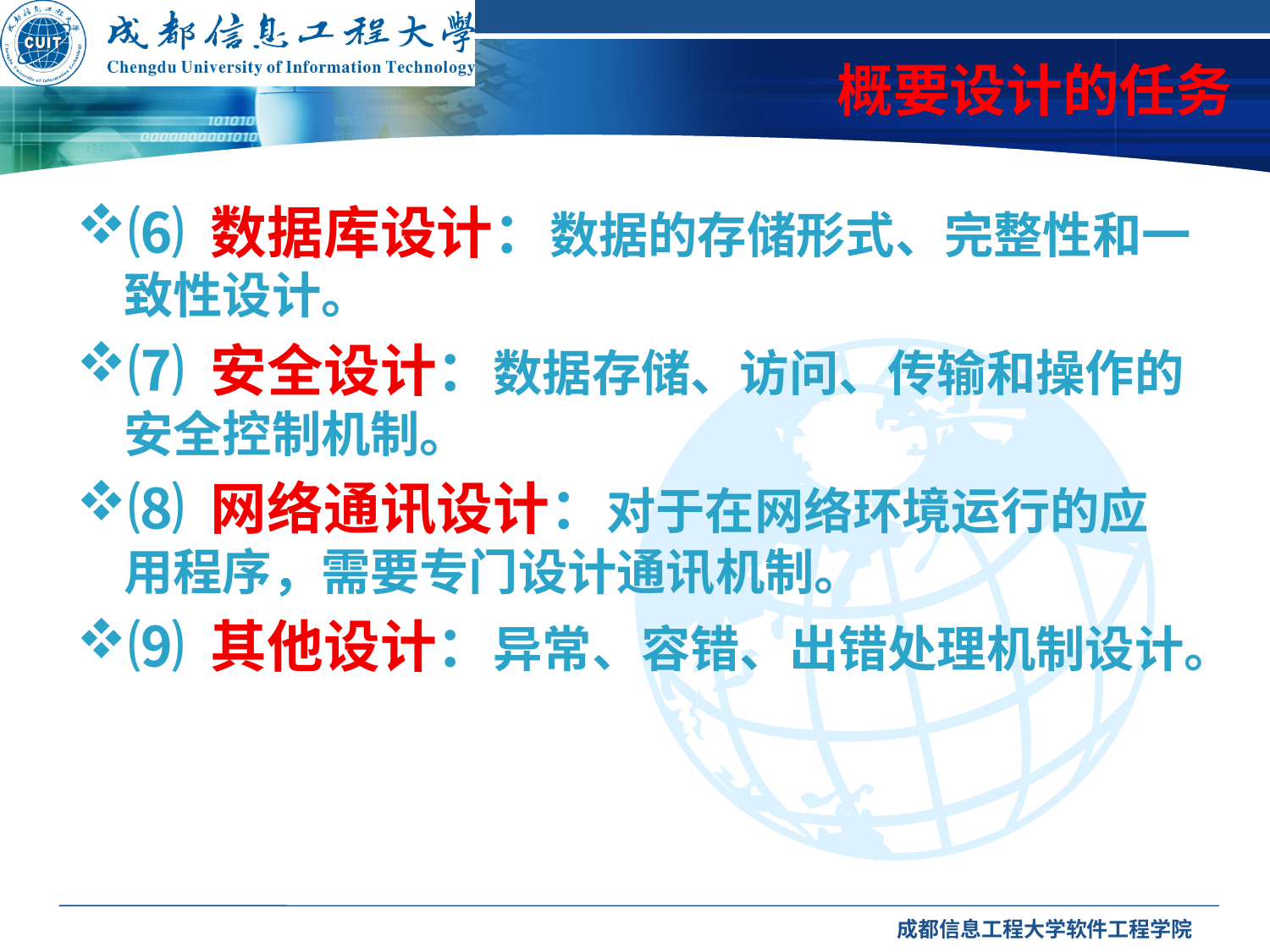

# 概要设计的任务
⑹ 数据库设计：数据的存储形式、完整性和一致性设计。
⑺ 安全设计：数据存储、访问、传输和操作的安全控制机制。
⑻ 网络通讯设计：对于在网络环境运行的应用程序，需要专门设计通讯机制。
⑼ 其他设计：异常、容错、出错处理机制设计。